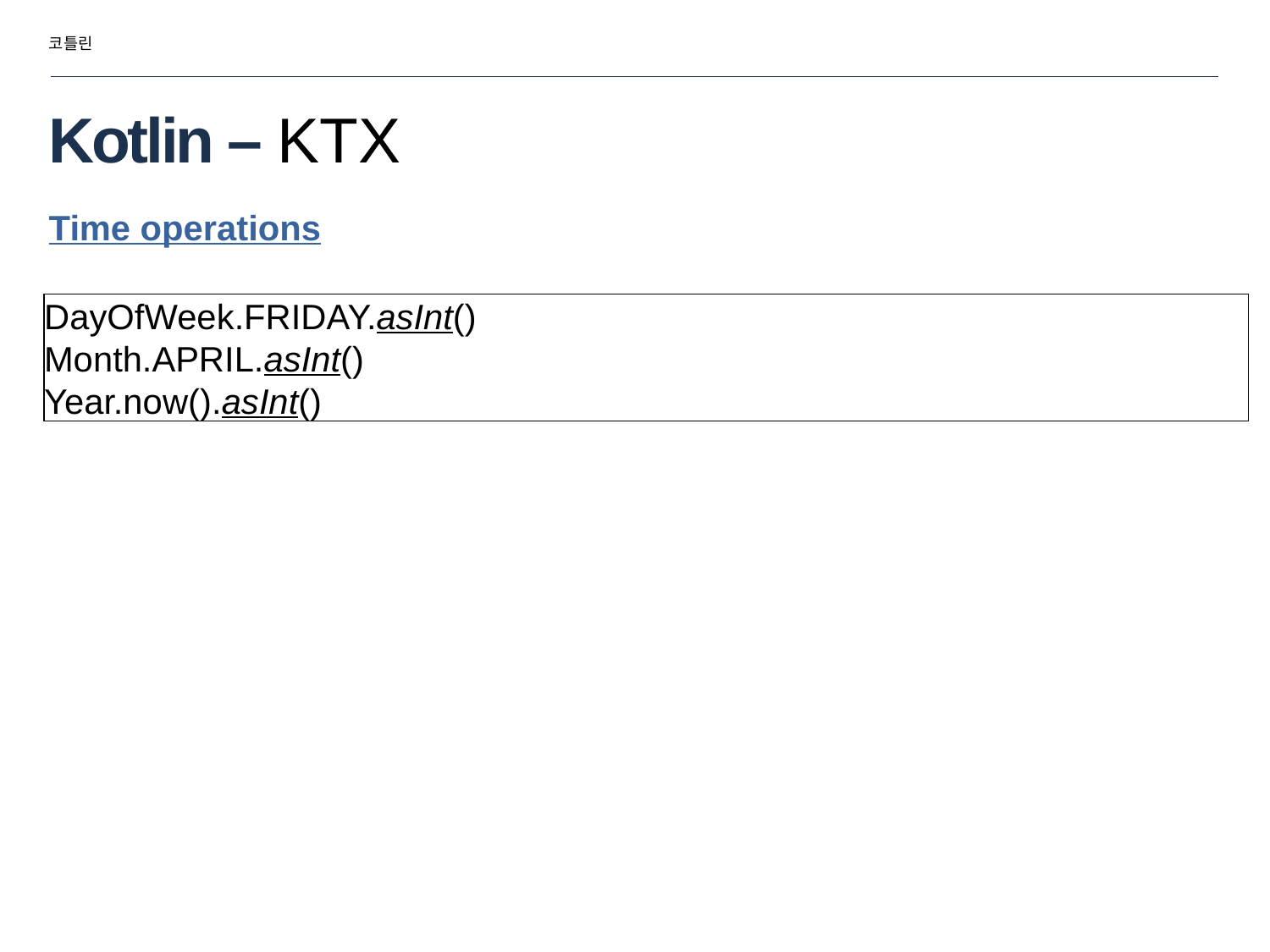

코틀린
# Kotlin – KTX
Time operations

DayOfWeek.FRIDAY.asInt()
Month.APRIL.asInt()
Year.now().asInt()